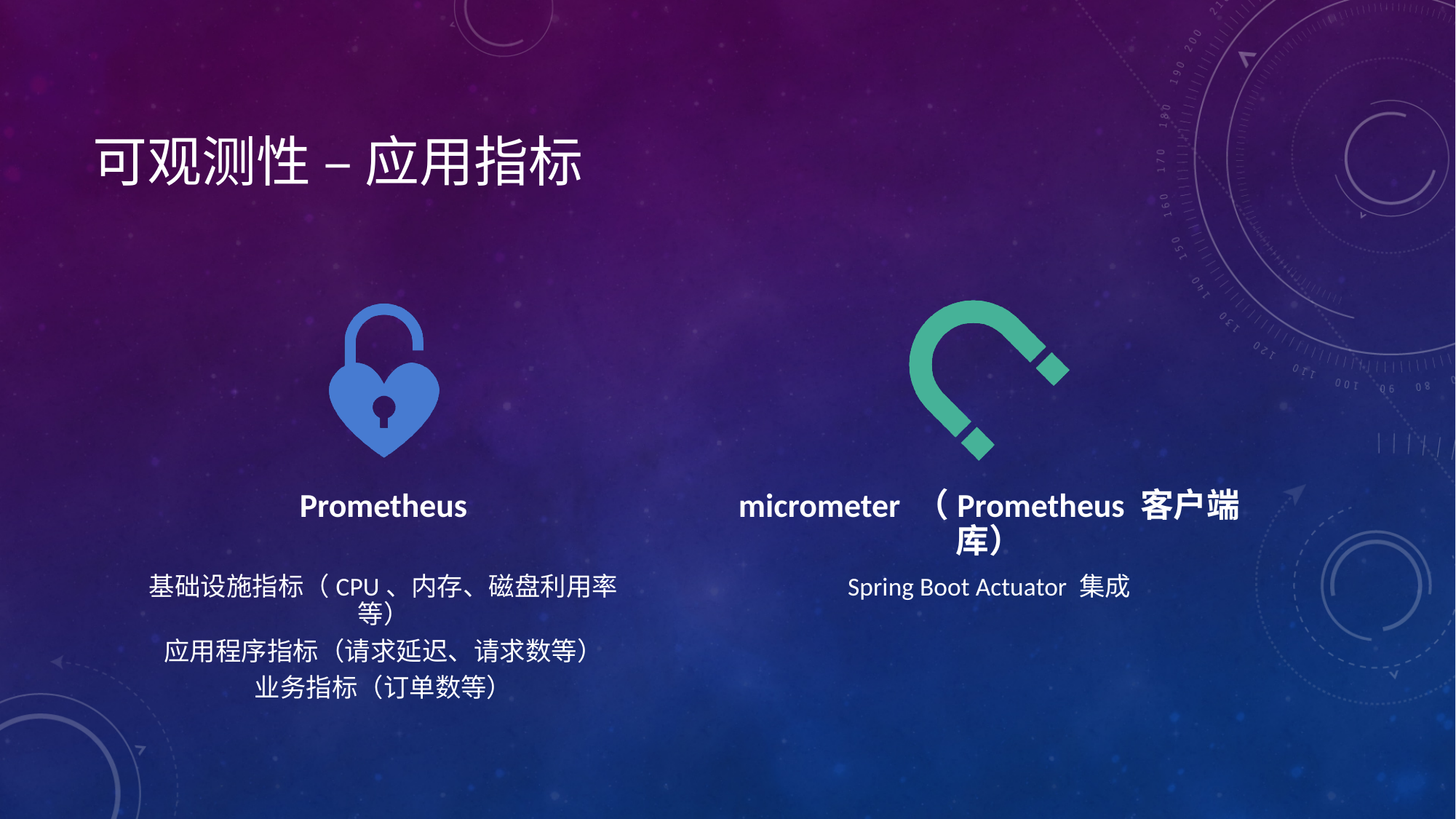

# 可观测性 – 应用指标
Prometheus
基础设施指标（CPU、内存、磁盘利用率等）
应用程序指标（请求延迟、请求数等）
业务指标（订单数等）
micrometer （Prometheus 客户端库）
Spring Boot Actuator 集成